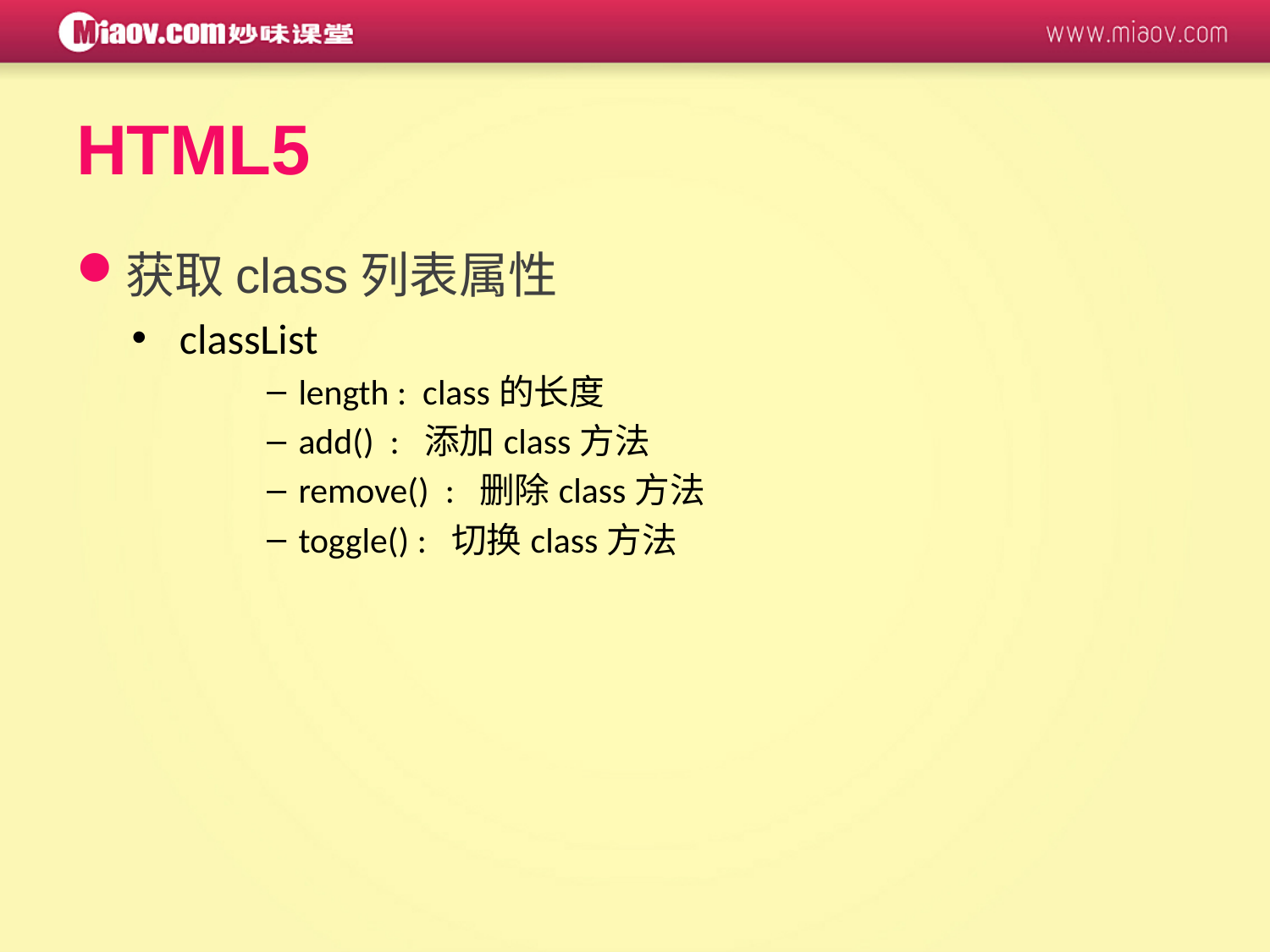

HTML5
获取class列表属性
classList
length :  class的长度
add()  :  添加class方法
remove()  :  删除class方法
toggle() :  切换class方法